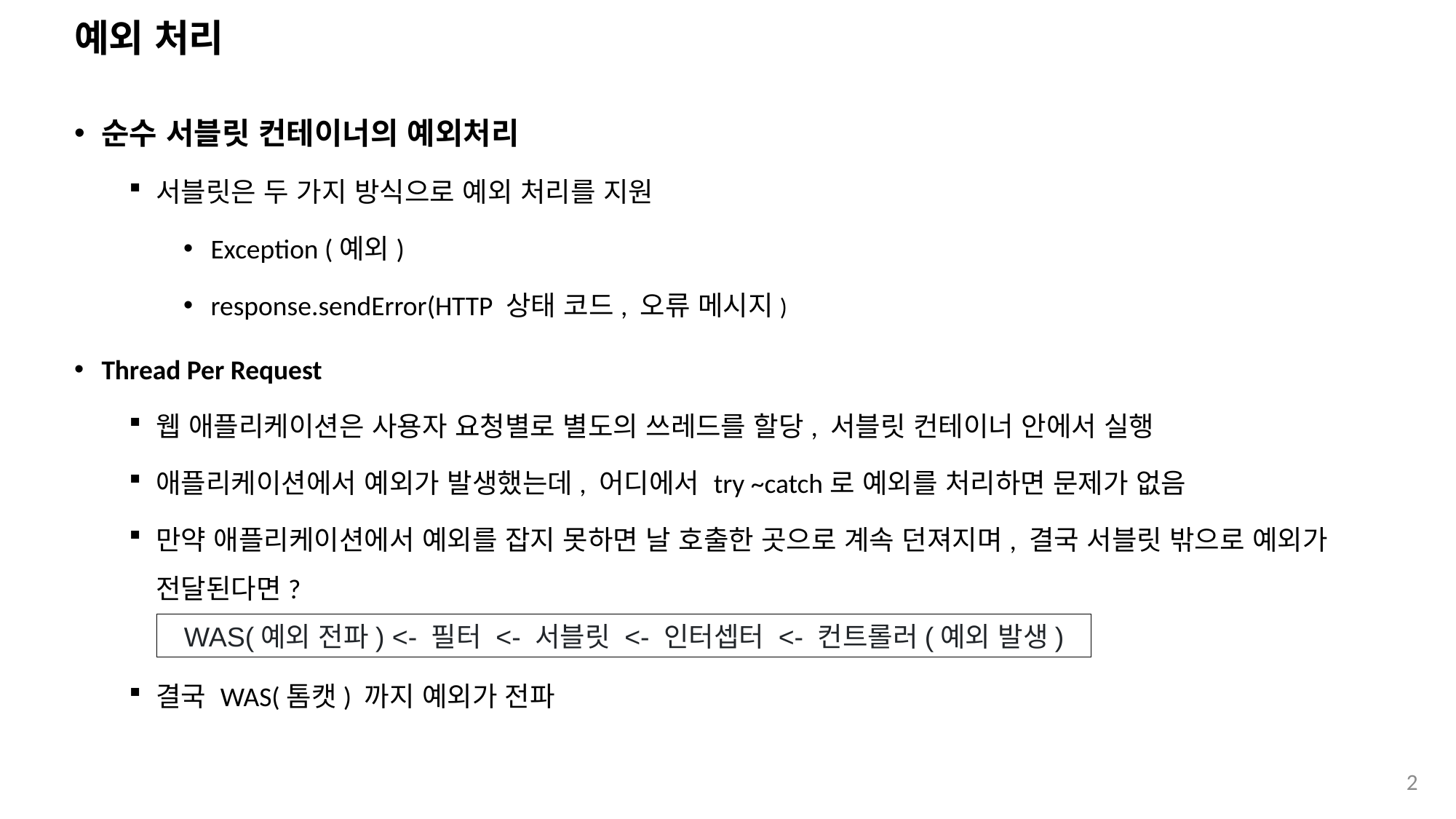

# 예외 처리
순수 서블릿 컨테이너의 예외처리
서블릿은 두 가지 방식으로 예외 처리를 지원
Exception (예외)
response.sendError(HTTP 상태 코드, 오류 메시지)
Thread Per Request
웹 애플리케이션은 사용자 요청별로 별도의 쓰레드를 할당, 서블릿 컨테이너 안에서 실행
애플리케이션에서 예외가 발생했는데, 어디에서 try ~catch로 예외를 처리하면 문제가 없음
만약 애플리케이션에서 예외를 잡지 못하면 날 호출한 곳으로 계속 던져지며, 결국 서블릿 밖으로 예외가 전달된다면?

결국 WAS(톰캣) 까지 예외가 전파

WAS(예외 전파) <- 필터 <- 서블릿 <- 인터셉터 <- 컨트롤러(예외 발생)
2